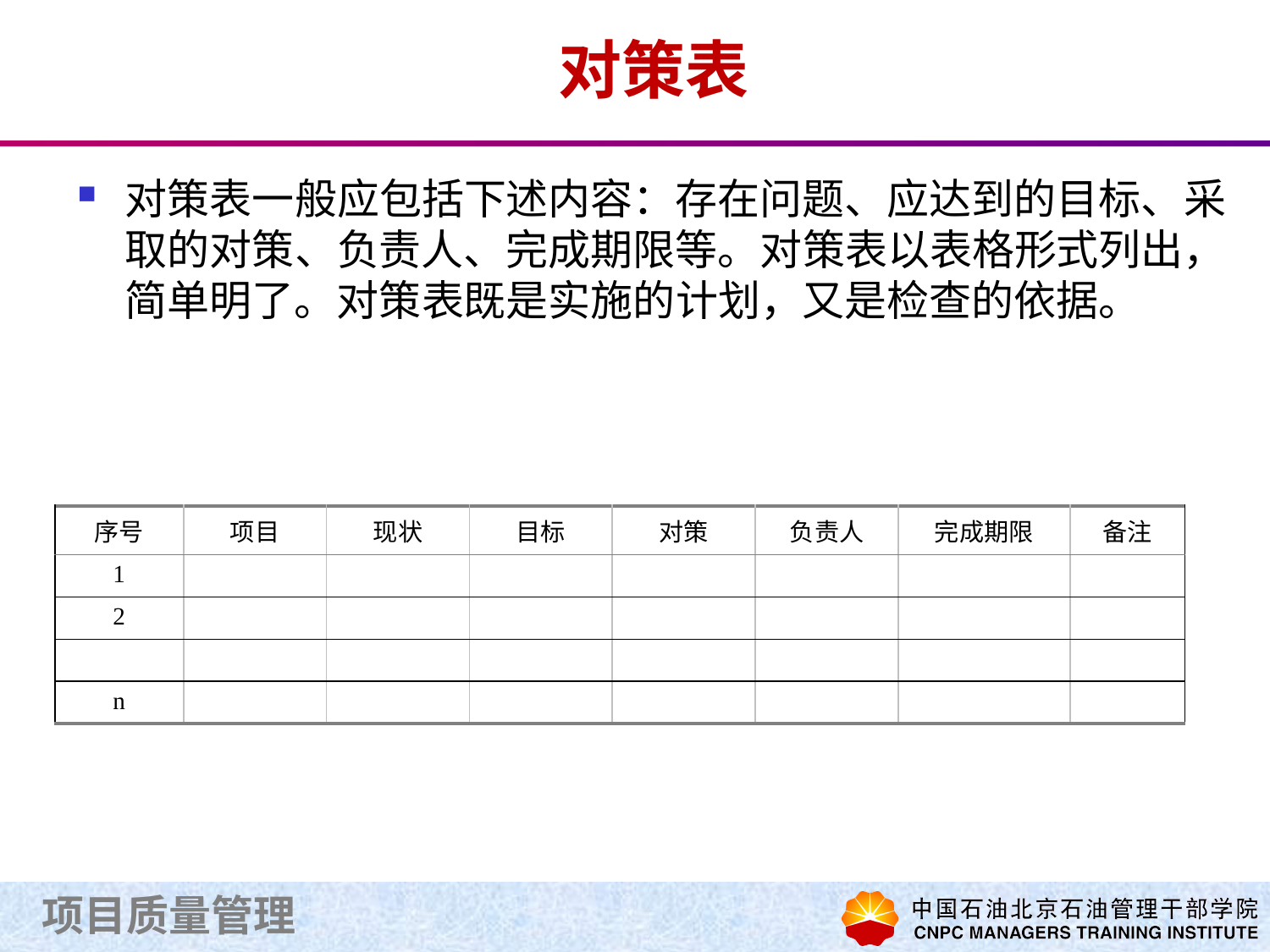

# 对策表
对策表一般应包括下述内容：存在问题、应达到的目标、采取的对策、负责人、完成期限等。对策表以表格形式列出，简单明了。对策表既是实施的计划，又是检查的依据。

| 序号 | 项目 | 现状 | 目标 | 对策 | 负责人 | 完成期限 | 备注 |
| --- | --- | --- | --- | --- | --- | --- | --- |
| 1 |  |  |  |  |  |  |  |
| 2 |  |  |  |  |  |  |  |
|  |  |  |  |  |  |  |  |
| n |  |  |  |  |  |  |  |